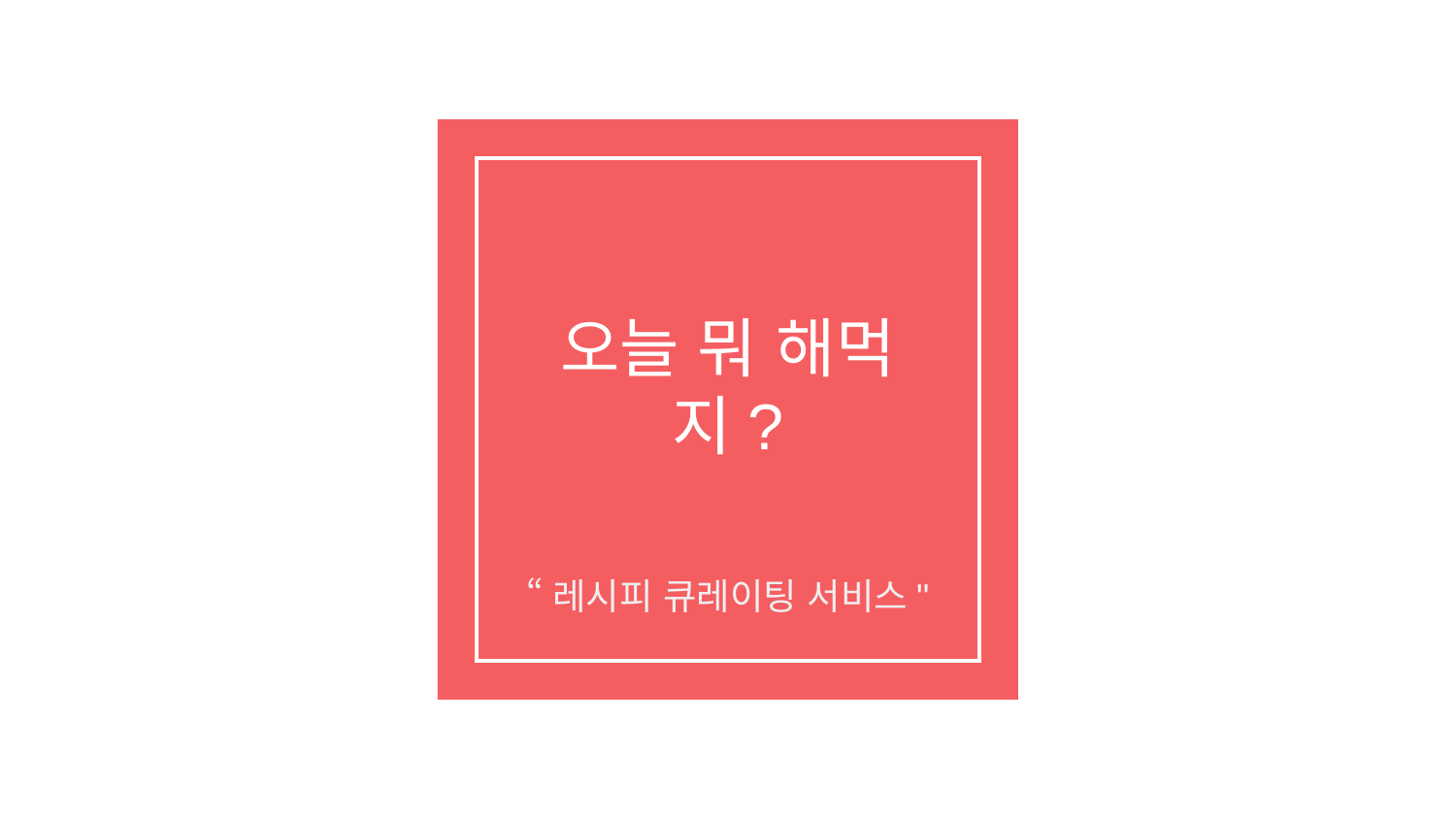

# 오늘 뭐 해먹지?
“레시피 큐레이팅 서비스"